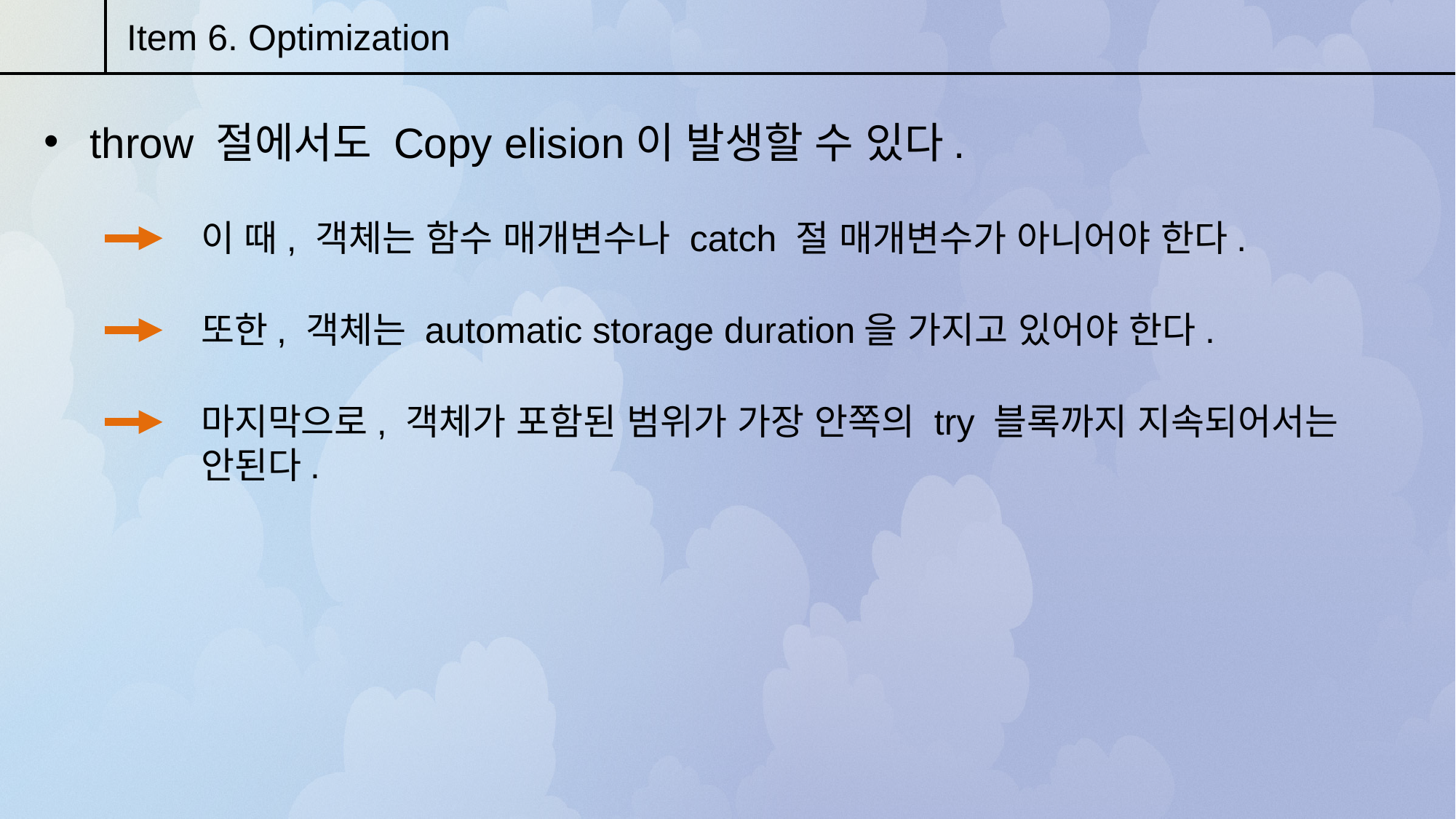

Item 6. Optimization
 throw 절에서도 Copy elision이 발생할 수 있다.
이 때, 객체는 함수 매개변수나 catch 절 매개변수가 아니어야 한다.
또한, 객체는 automatic storage duration을 가지고 있어야 한다.
마지막으로, 객체가 포함된 범위가 가장 안쪽의 try 블록까지 지속되어서는 안된다.